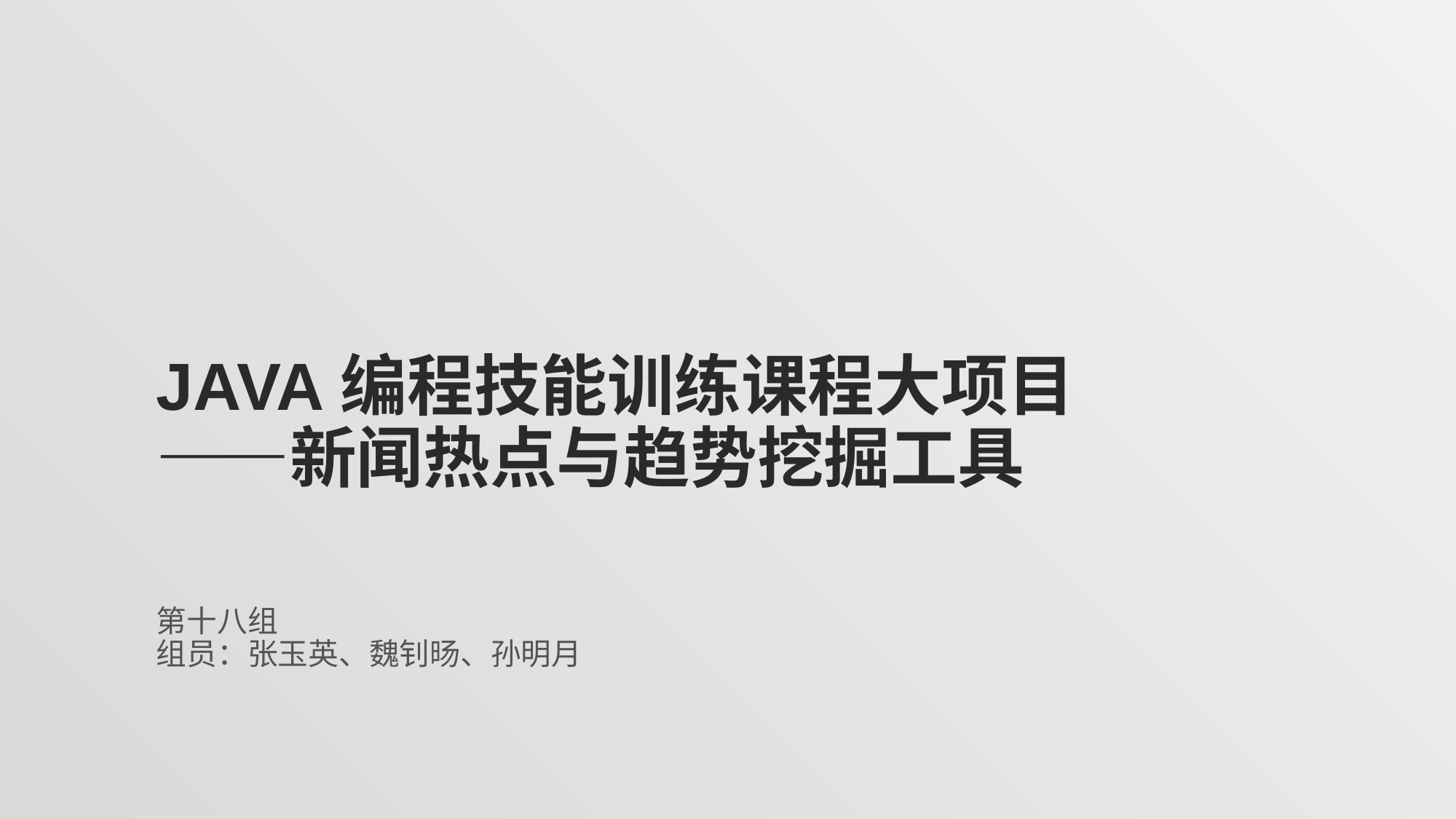

# Java编程技能训练课程大项目 ——新闻热点与趋势挖掘工具
第十八组
组员：张玉英、魏钊旸、孙明月